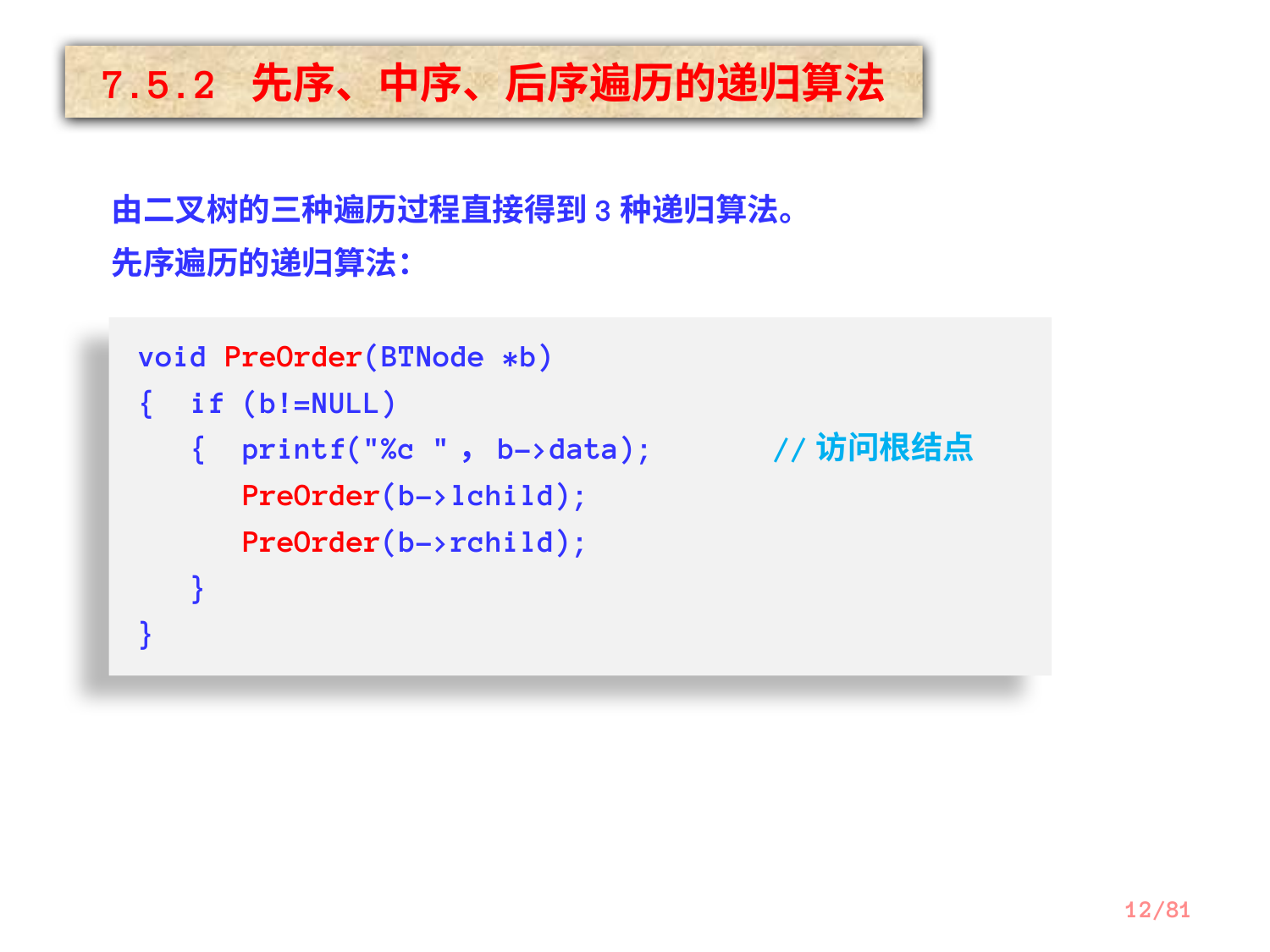

7.5.2 先序、中序、后序遍历的递归算法
由二叉树的三种遍历过程直接得到3种递归算法。
先序遍历的递归算法：
void PreOrder(BTNode *b)
{  if (b!=NULL)
   {  printf("%c "，b->data); 	//访问根结点
      PreOrder(b->lchild);
      PreOrder(b->rchild);
   }
}
12/81